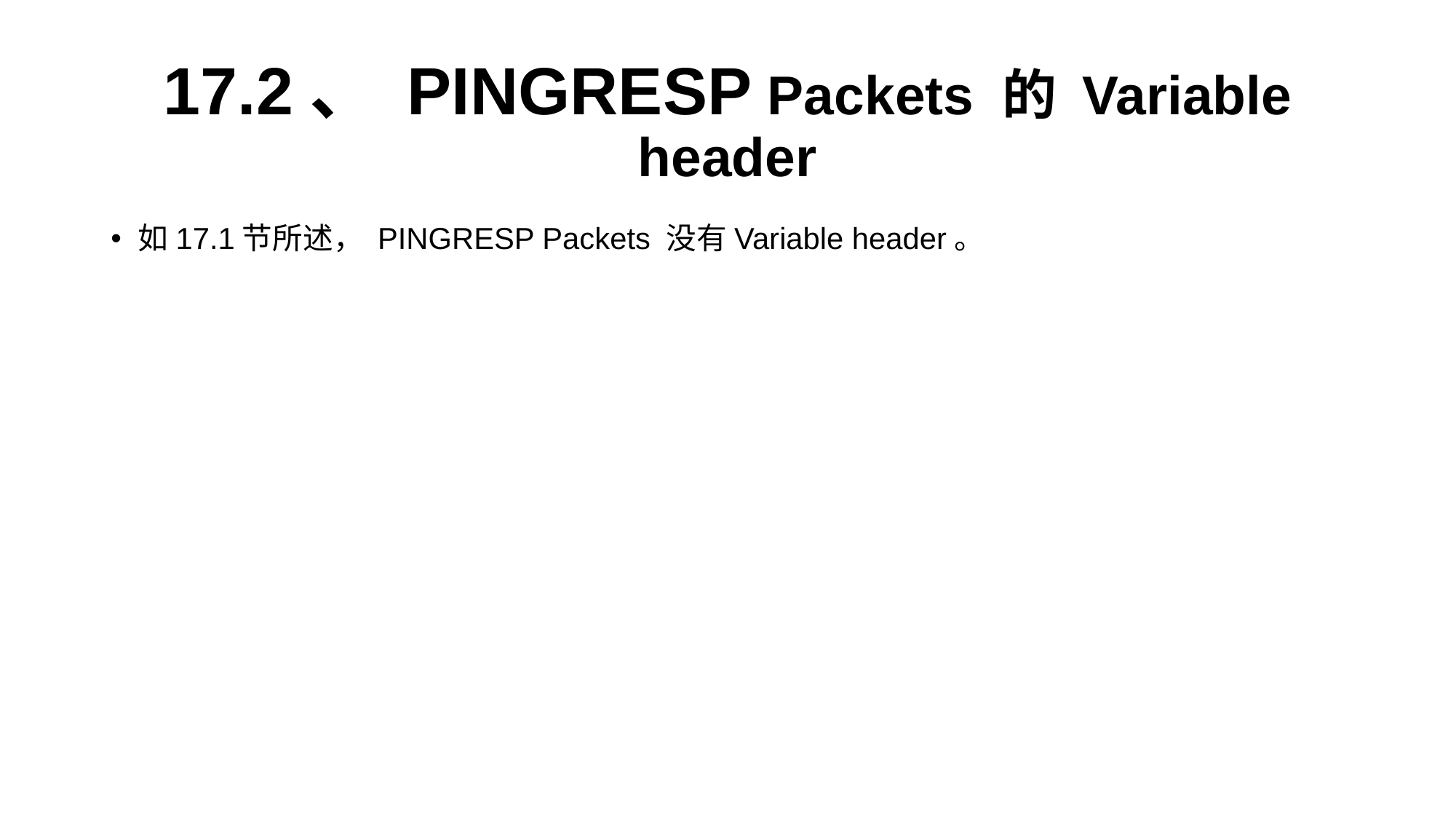

# 17.2、 PINGRESP Packets 的 Variable header
如17.1节所述， PINGRESP Packets 没有Variable header。